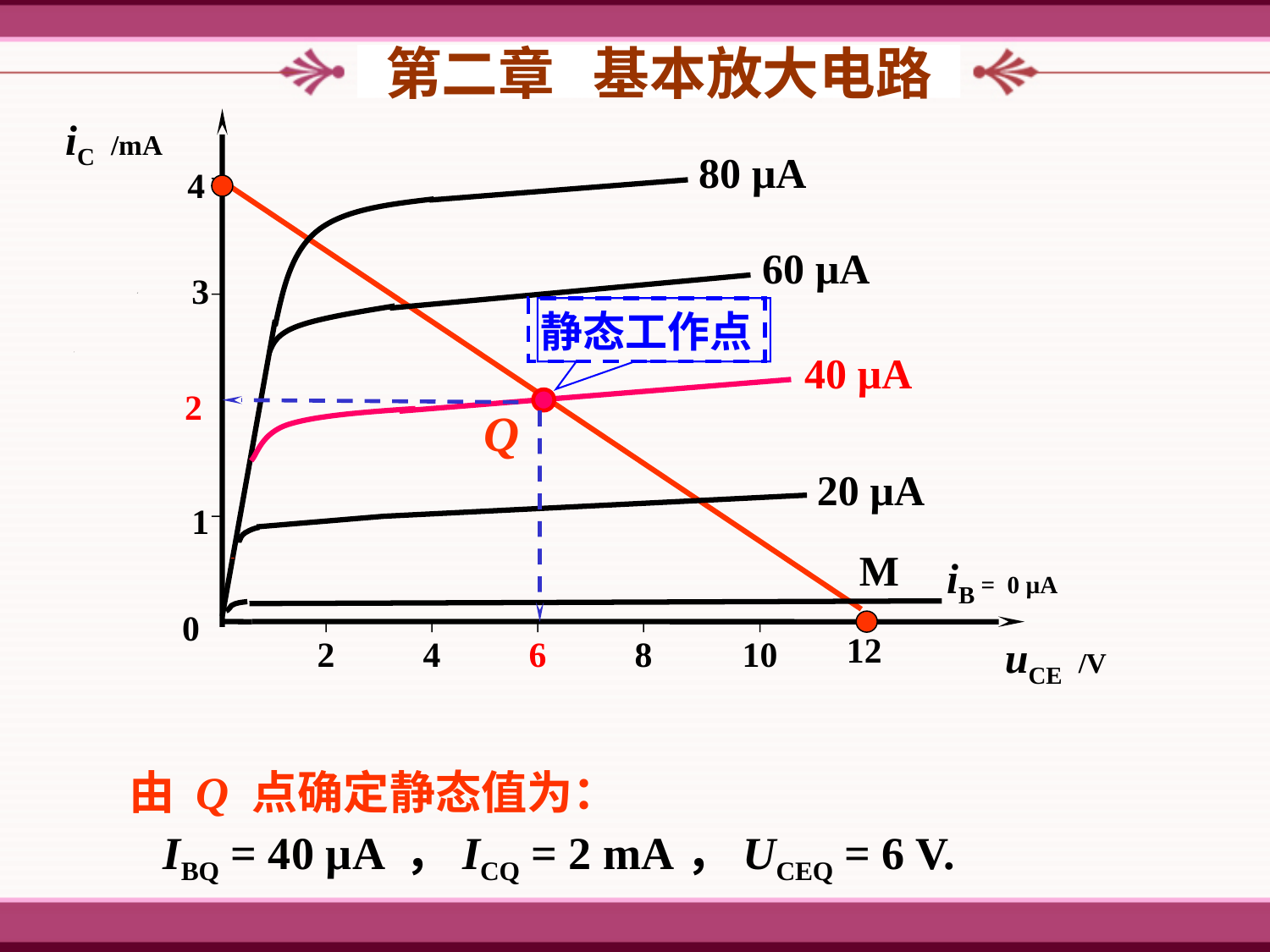

第二章   基本放大电路

iC  /mA
80 µA
4

60 µA
3

静态工作点

40 µA

2

Q

20 µA

1

M
iB =  0 µA

0

12
2
4
6
8
10
uCE  /V
由 Q 点确定静态值为：
IBQ = 40 µA ，ICQ = 2 mA，UCEQ = 6 V.